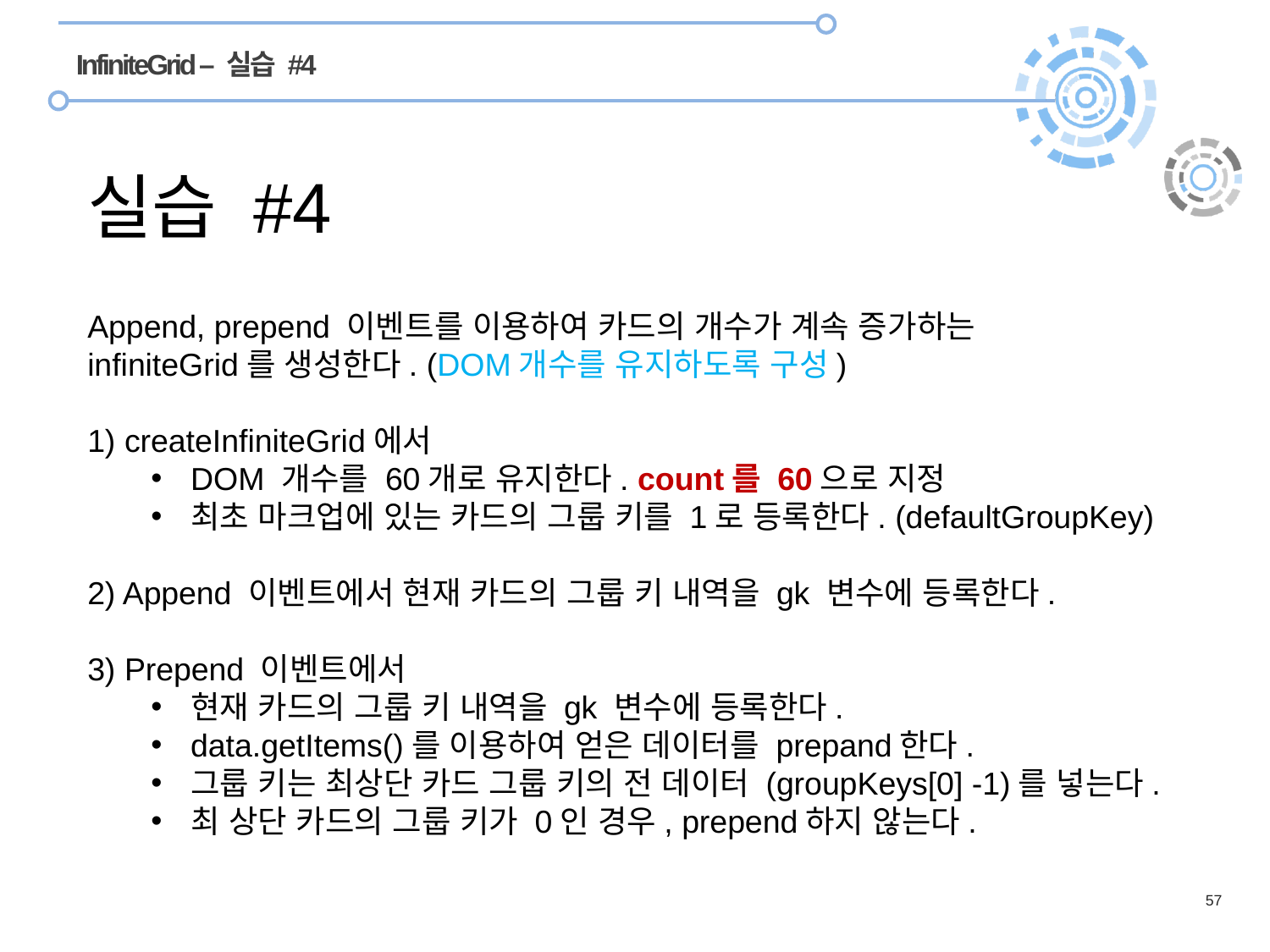

InfiniteGrid – 실습 #4
실습 #4

Append, prepend 이벤트를 이용하여 카드의 개수가 계속 증가하는
infiniteGrid를 생성한다. (DOM개수를 유지하도록 구성)

1) createInfiniteGrid에서
DOM 개수를 60개로 유지한다. count를 60으로 지정
최초 마크업에 있는 카드의 그룹 키를 1로 등록한다. (defaultGroupKey)

2) Append 이벤트에서 현재 카드의 그룹 키 내역을 gk 변수에 등록한다.

3) Prepend 이벤트에서
현재 카드의 그룹 키 내역을 gk 변수에 등록한다.
data.getItems()를 이용하여 얻은 데이터를 prepand한다.
그룹 키는 최상단 카드 그룹 키의 전 데이터 (groupKeys[0] -1)를 넣는다.
최 상단 카드의 그룹 키가 0인 경우, prepend하지 않는다.